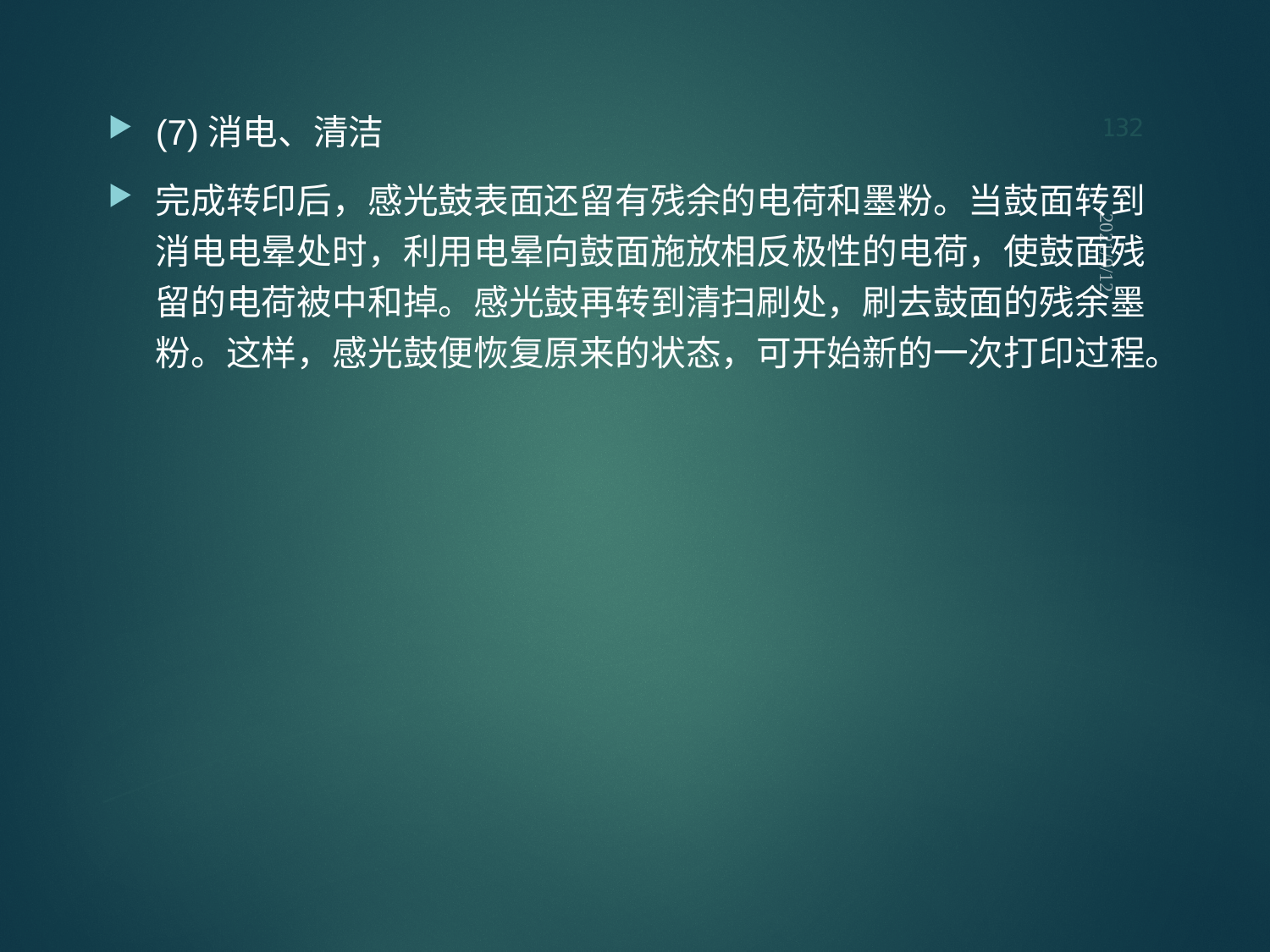

132
(7)消电、清洁
完成转印后，感光鼓表面还留有残余的电荷和墨粉。当鼓面转到消电电晕处时，利用电晕向鼓面施放相反极性的电荷，使鼓面残留的电荷被中和掉。感光鼓再转到清扫刷处，刷去鼓面的残余墨粉。这样，感光鼓便恢复原来的状态，可开始新的一次打印过程。
2021/9/12